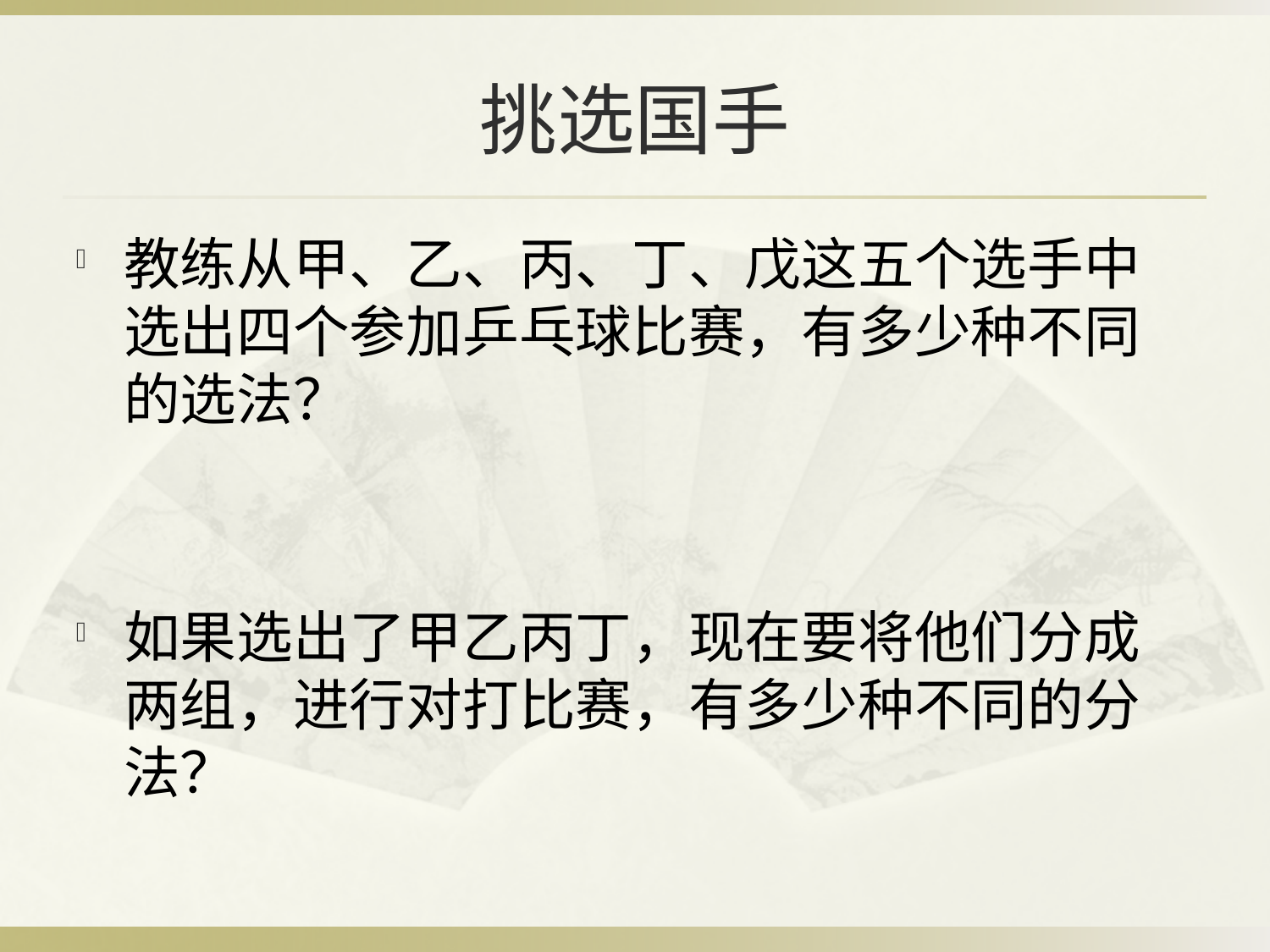

# 挑选国手
教练从甲、乙、丙、丁、戊这五个选手中选出四个参加乒乓球比赛，有多少种不同的选法？

如果选出了甲乙丙丁，现在要将他们分成两组，进行对打比赛，有多少种不同的分法？